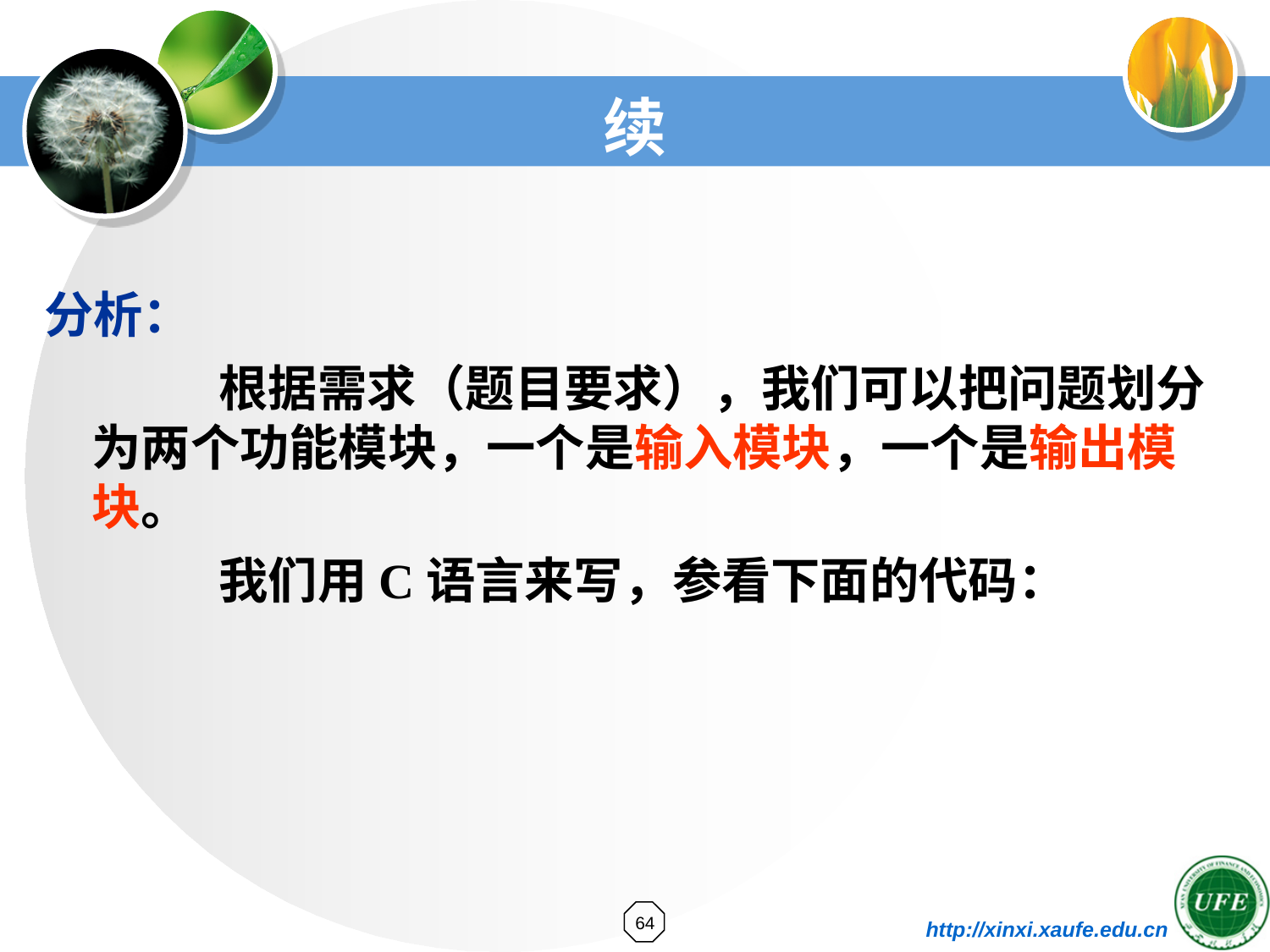

续
分析：
		根据需求（题目要求），我们可以把问题划分为两个功能模块，一个是输入模块，一个是输出模块。
		我们用C语言来写，参看下面的代码：
64
http://xinxi.xaufe.edu.cn